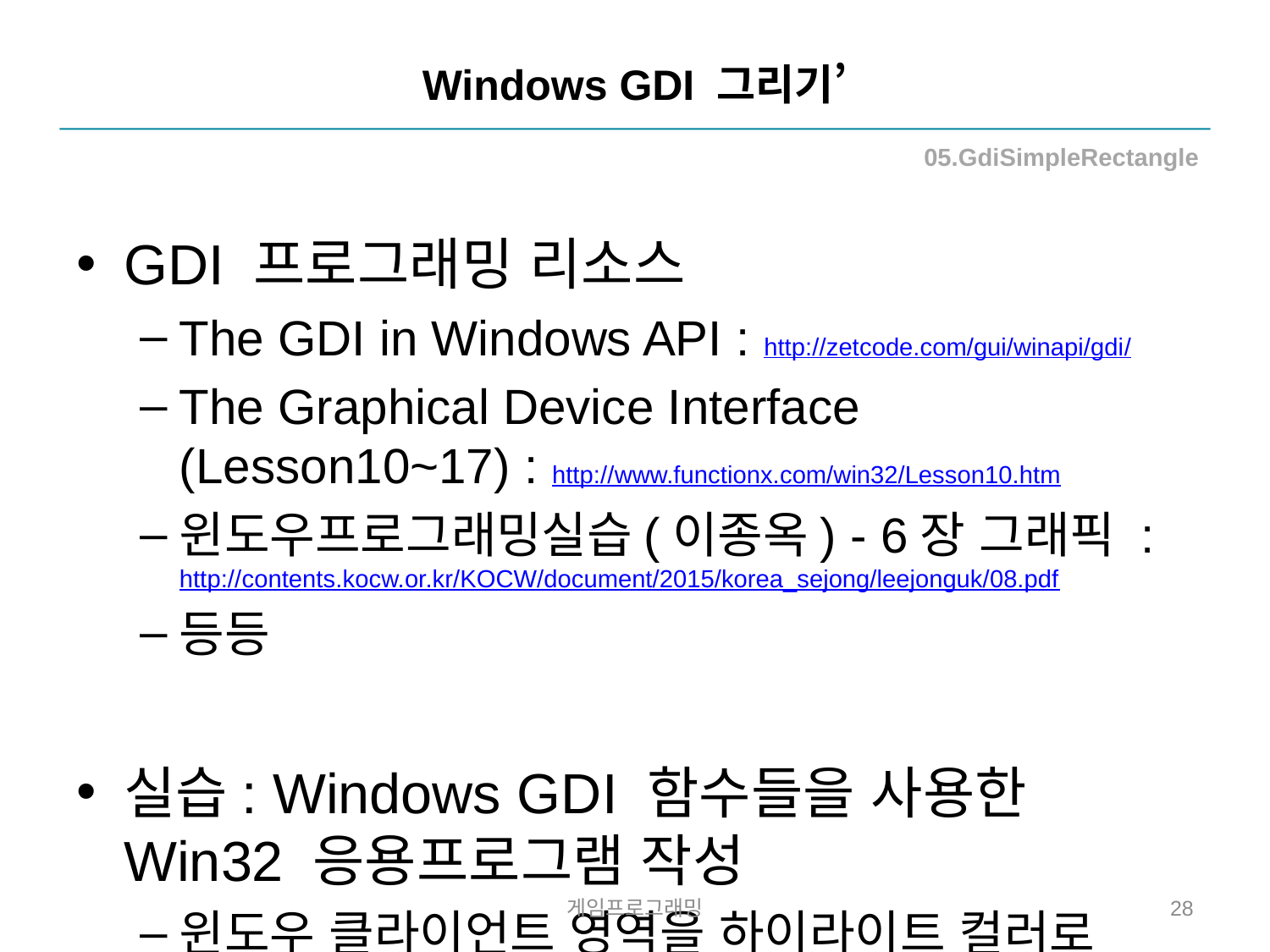

# Windows GDI 그리기’
05.GdiSimpleRectangle
GDI 프로그래밍 리소스
The GDI in Windows API : http://zetcode.com/gui/winapi/gdi/
The Graphical Device Interface (Lesson10~17) : http://www.functionx.com/win32/Lesson10.htm
윈도우프로그래밍실습(이종옥) - 6장 그래픽 : http://contents.kocw.or.kr/KOCW/document/2015/korea_sejong/leejonguk/08.pdf
등등

실습: Windows GDI 함수들을 사용한 Win32 응용프로그램 작성
윈도우 클라이언트 영역을 하이라이트 컬러로 채우고 그 내부에 붉은색 사각형을 그리는 GDI 프로그램을 작성하자

게임프로그래밍
28